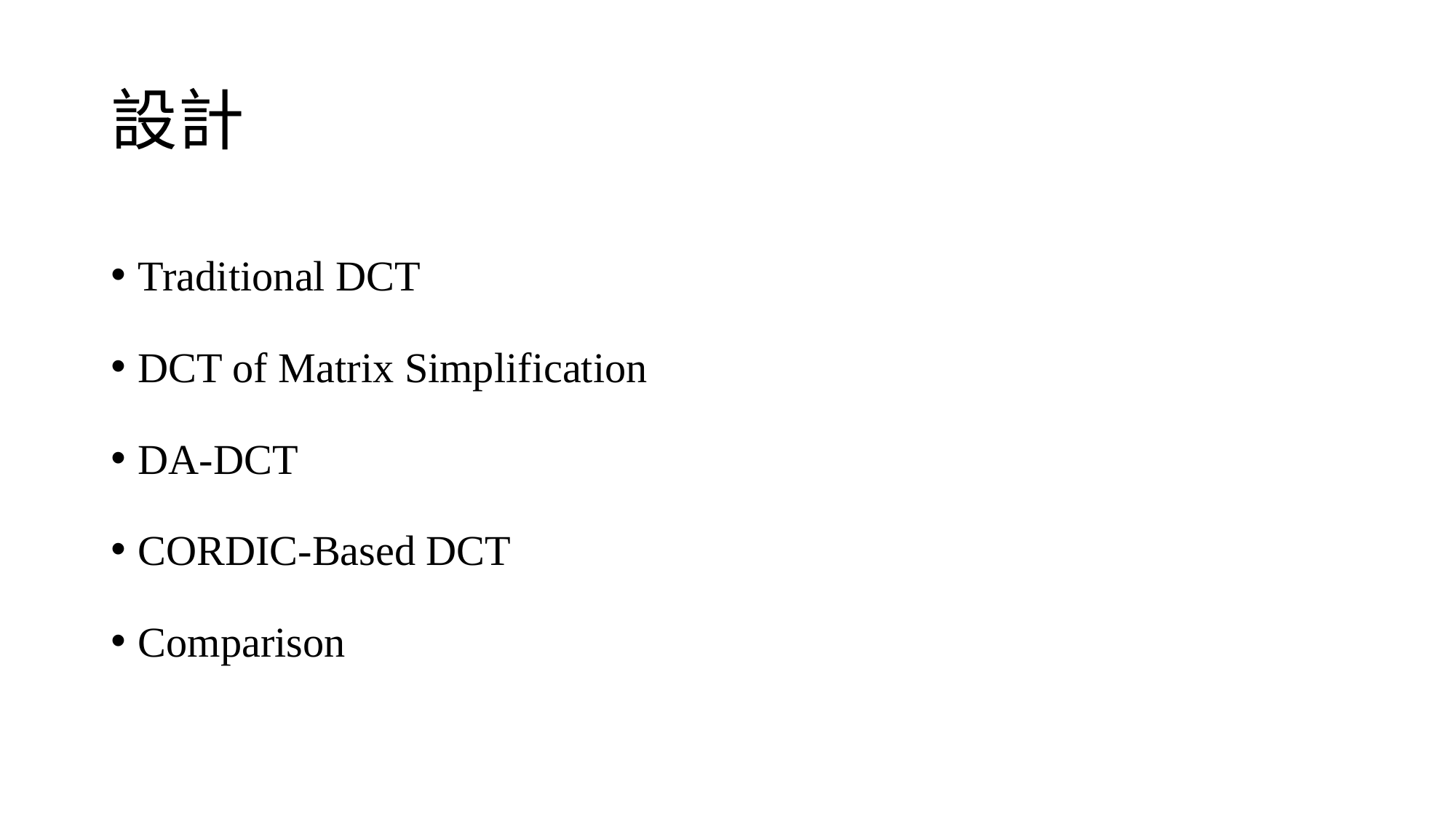

# 設計
Traditional DCT
DCT of Matrix Simplification
DA-DCT
CORDIC-Based DCT
Comparison